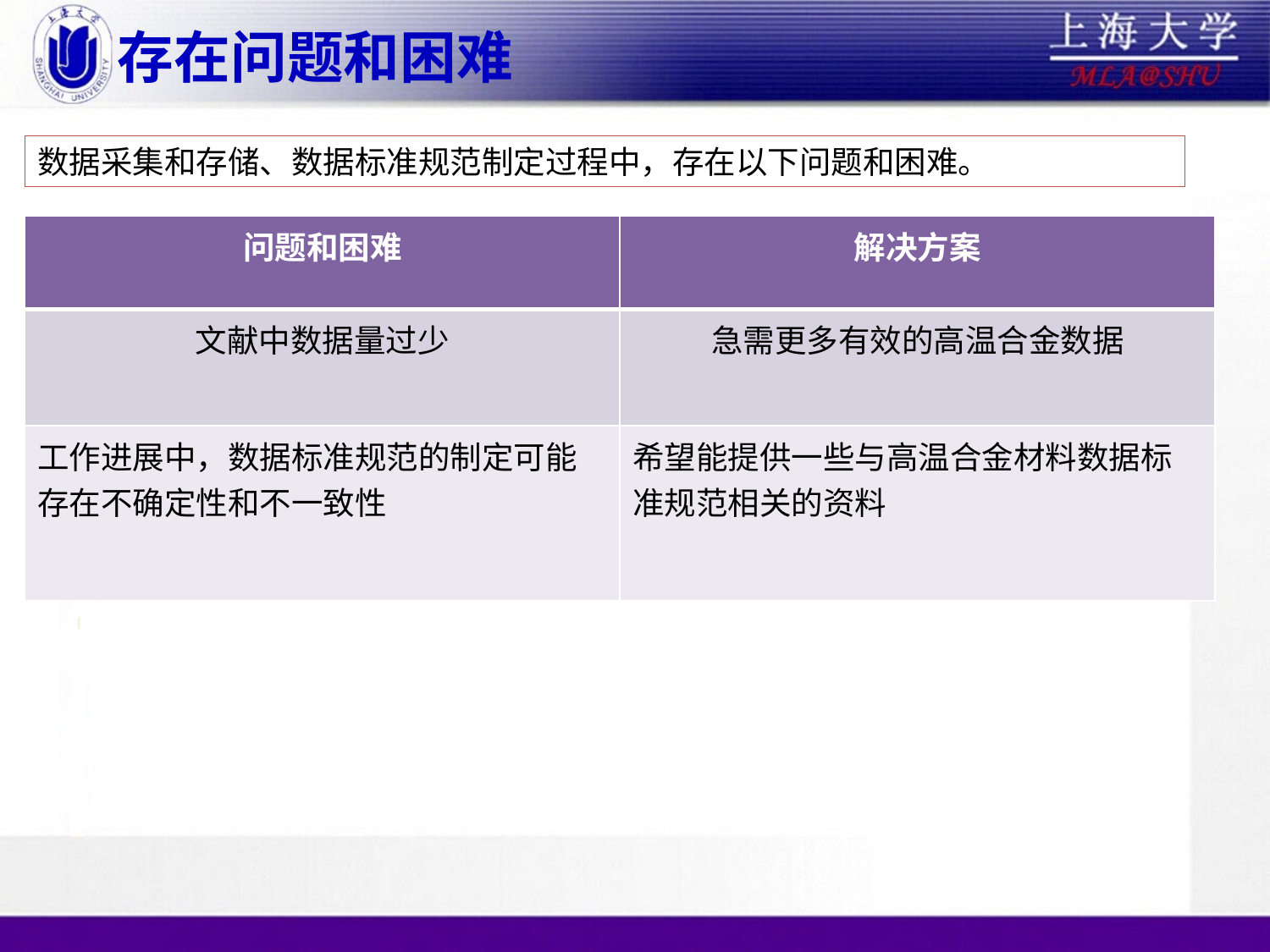

# 存在问题和困难
数据采集和存储、数据标准规范制定过程中，存在以下问题和困难。
| 问题和困难 | 解决方案 |
| --- | --- |
| 文献中数据量过少 | 急需更多有效的高温合金数据 |
| 工作进展中，数据标准规范的制定可能存在不确定性和不一致性 | 希望能提供一些与高温合金材料数据标准规范相关的资料 |